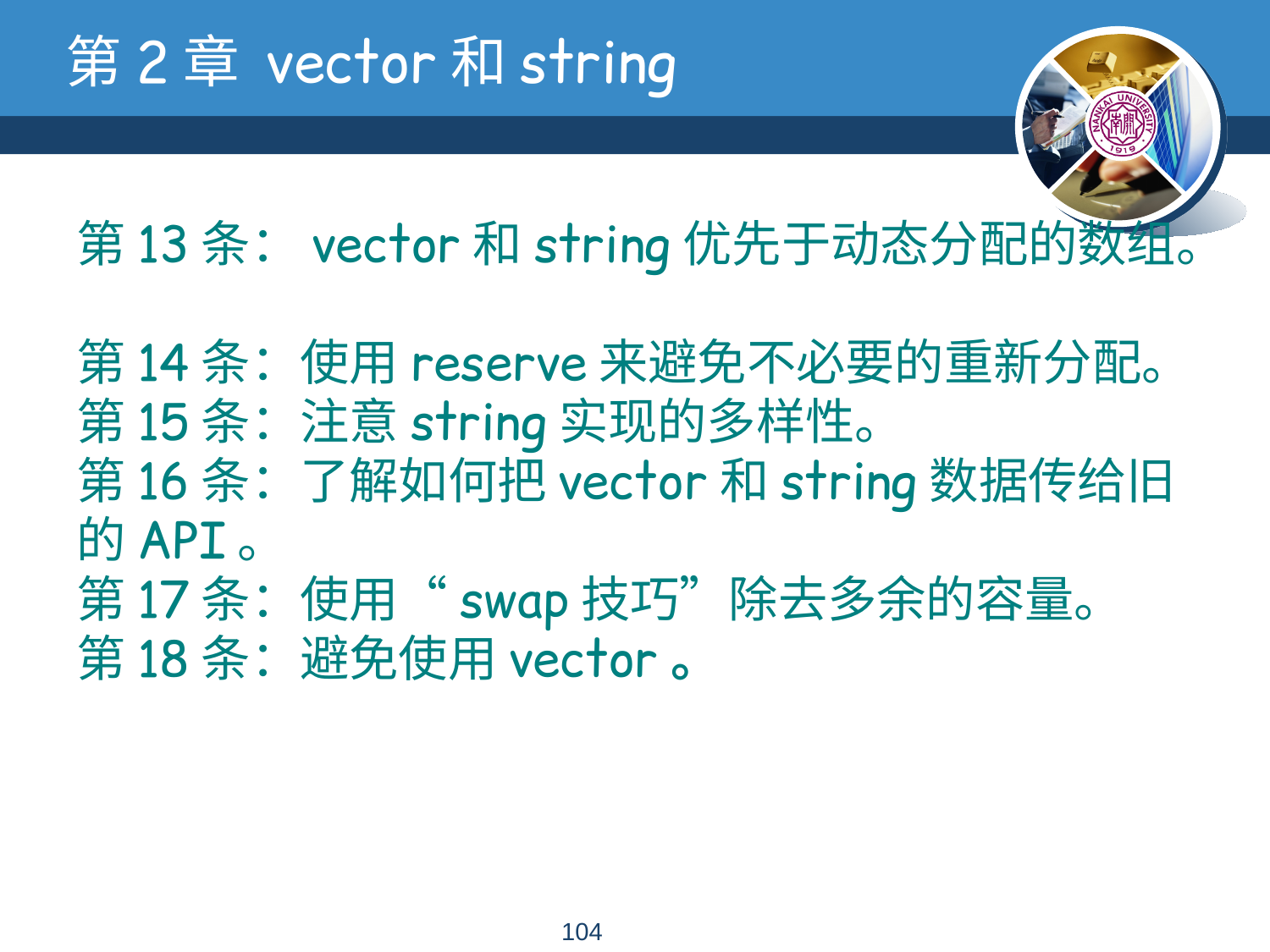

# 第2章 vector和string
第13条：vector和string优先于动态分配的数组。
第14条：使用reserve来避免不必要的重新分配。
第15条：注意string实现的多样性。
第16条：了解如何把vector和string数据传给旧的API。
第17条：使用“swap技巧”除去多余的容量。
第18条：避免使用vector。
104